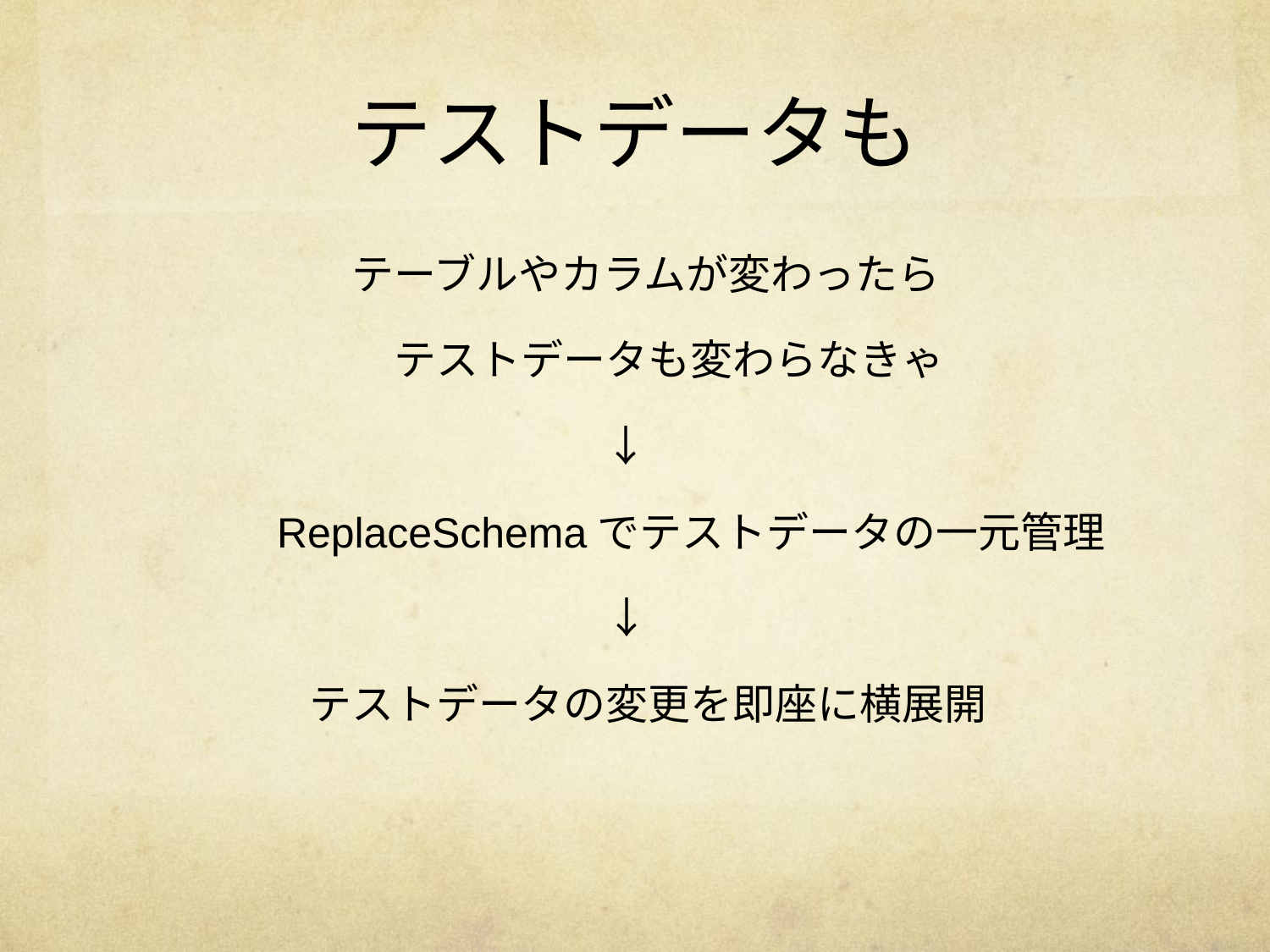

# テストデータも
　　　　　テーブルやカラムが変わったら
　　　　　　テストデータも変わらなきゃ
　　　　　　　　　　　↓
　　　ReplaceSchemaでテストデータの一元管理
　　　　　　　　　　　↓
　　　　テストデータの変更を即座に横展開